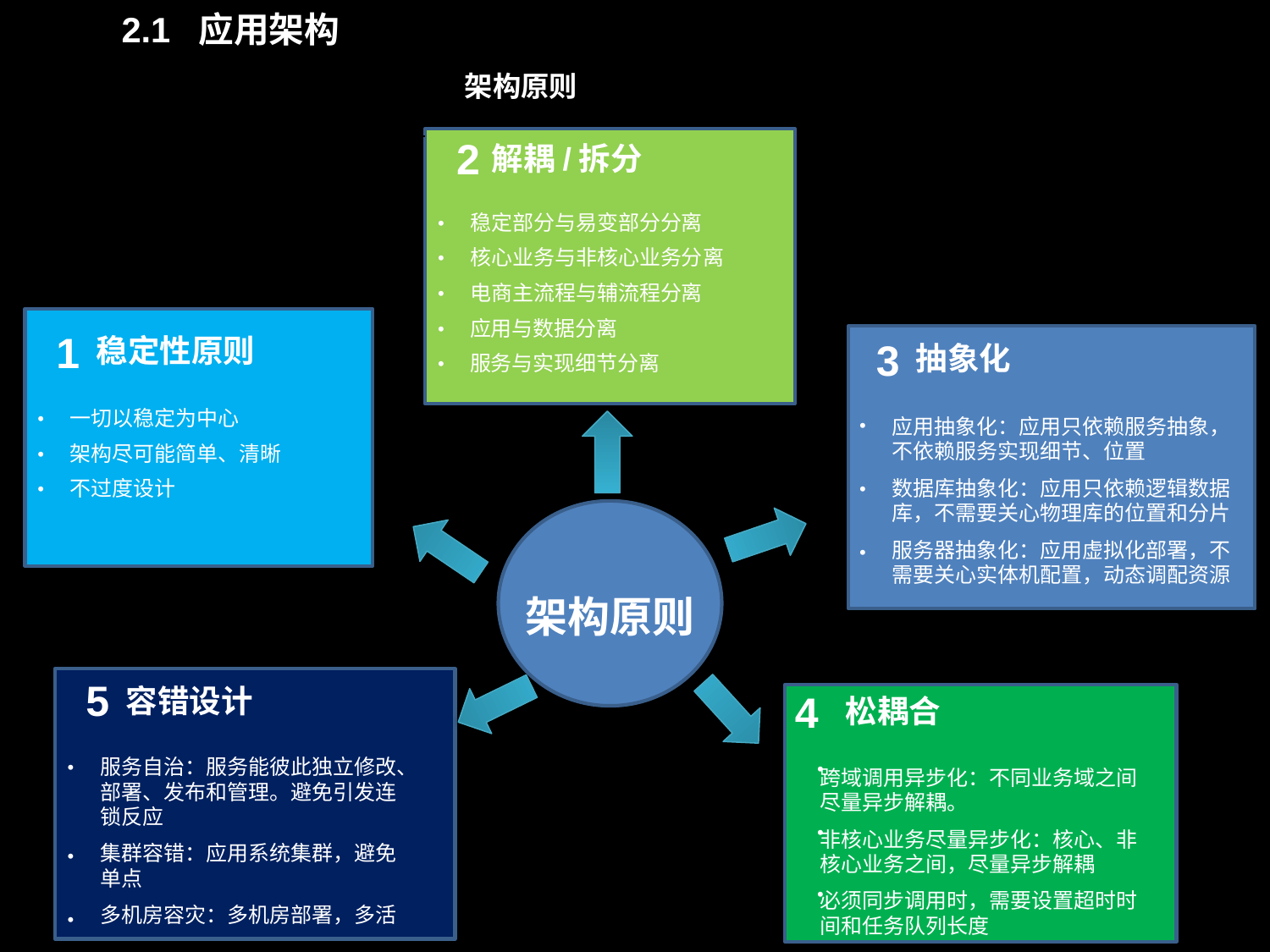

2.1  应用架构
                                     架构原则
2

解耦/拆分
稳定部分与易变部分分离
核心业务与非核心业务分离
电商主流程与辅流程分离
•
•
•

应用与数据分离
服务与实现细节分离
•
•
1

稳定性原则
3
抽象化
一切以稳定为中心
架构尽可能简单、清晰
不过度设计
•
•
•

应用抽象化：应用只依赖服务抽象，
不依赖服务实现细节、位置
数据库抽象化：应用只依赖逻辑数据
库，不需要关心物理库的位置和分片
服务器抽象化：应用虚拟化部署，不
需要关心实体机配置，动态调配资源
•

•

•

架构原则

5

4
容错设计

松耦合
亦庄机房
服务自治：服务能彼此独立修改、
部署、发布和管理。避免引发连
锁反应
集群容错：应用系统集群，避免
单点
多机房容灾：多机房部署，多活
•

•

•
•

•

•
跨域调用异步化：不同业务域之间
尽量异步解耦。
非核心业务尽量异步化：核心、非
核心业务之间，尽量异步解耦
必须同步调用时，需要设置超时时
间和任务队列长度
16